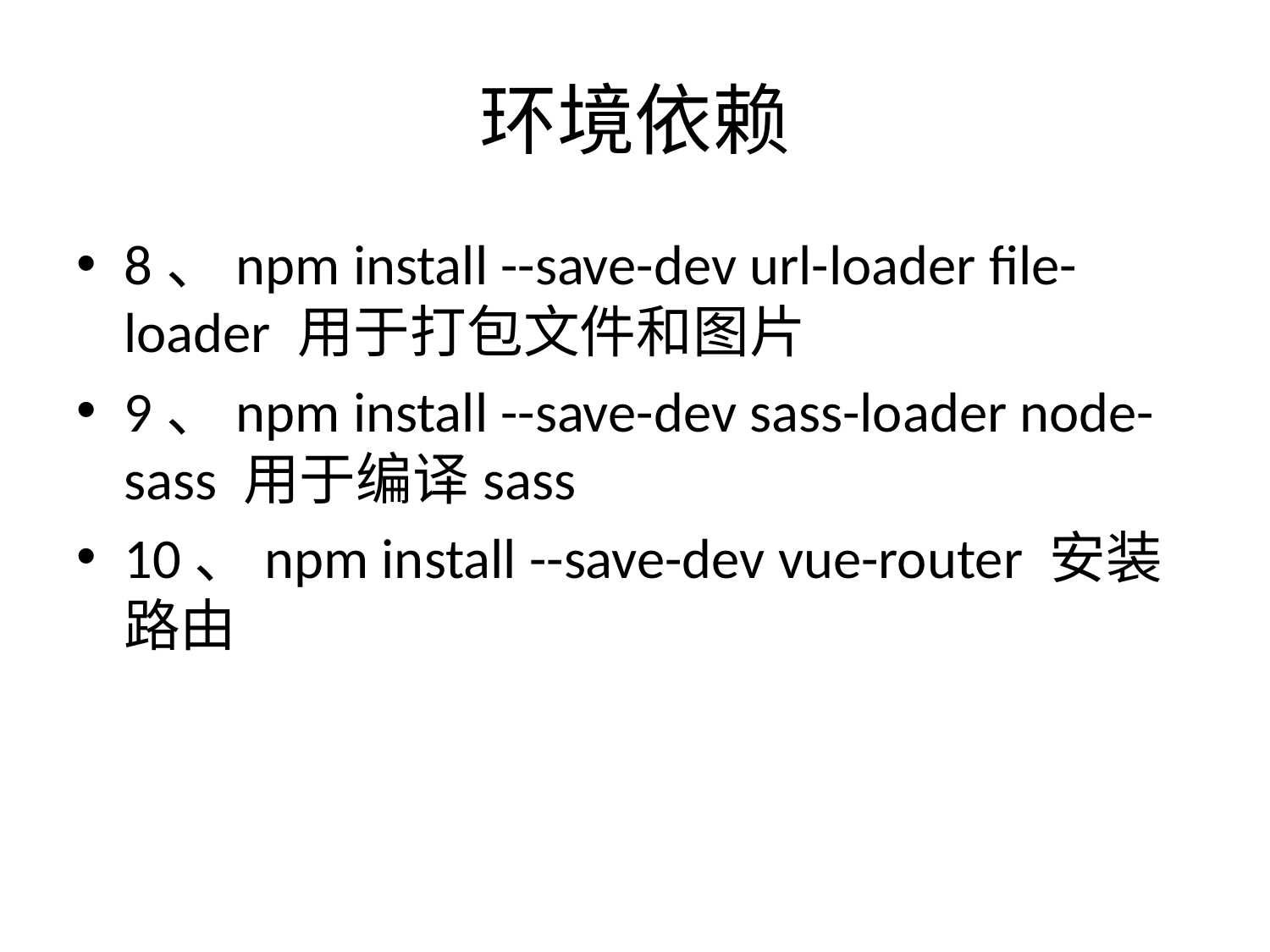

# 环境依赖
8、npm install --save-dev url-loader file-loader 用于打包文件和图片
9、npm install --save-dev sass-loader node-sass 用于编译sass
10、npm install --save-dev vue-router 安装路由